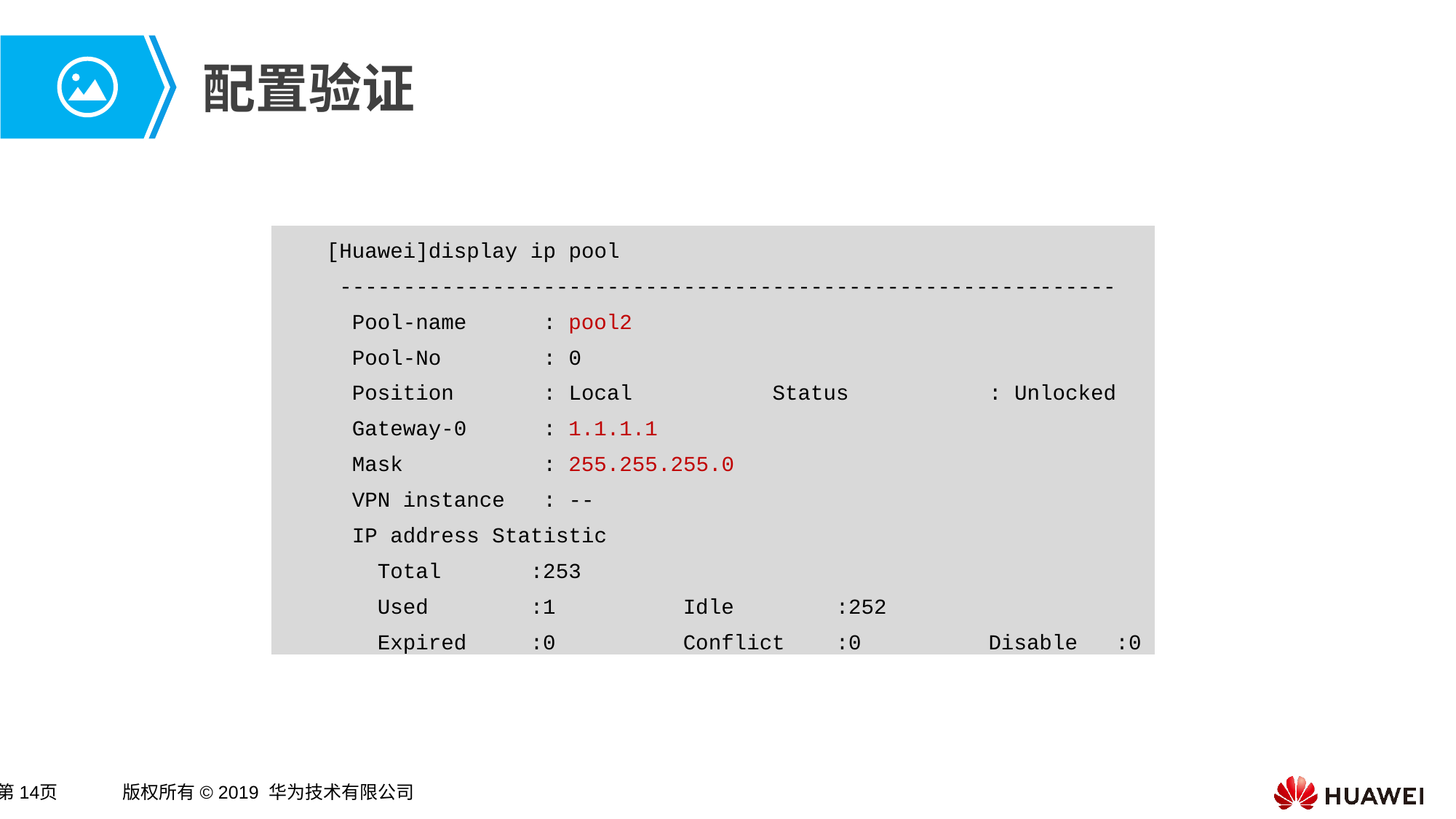

# 配置验证
[Huawei]display ip pool
 -------------------------------------------------------------
  Pool-name      : pool2
  Pool-No        : 0
  Position       : Local           Status           : Unlocked
  Gateway-0      : 1.1.1.1
  Mask           : 255.255.255.0
  VPN instance   : --
  IP address Statistic
    Total       :253
    Used        :1          Idle        :252
    Expired     :0          Conflict    :0          Disable   :0